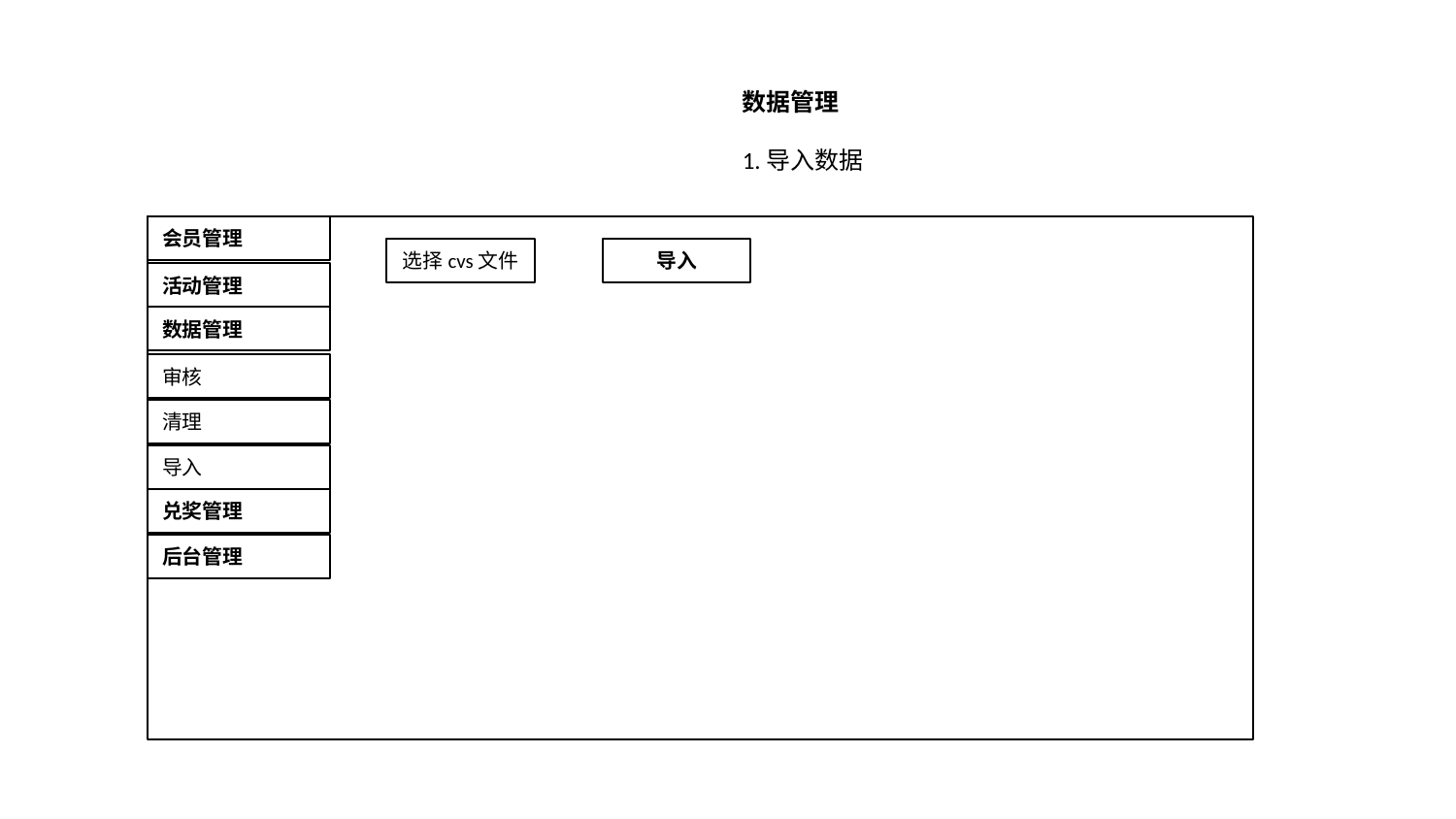

数据管理

1.导入数据

会员管理
选择cvs文件
导入
活动管理
数据管理
审核
清理
导入
兑奖管理
后台管理